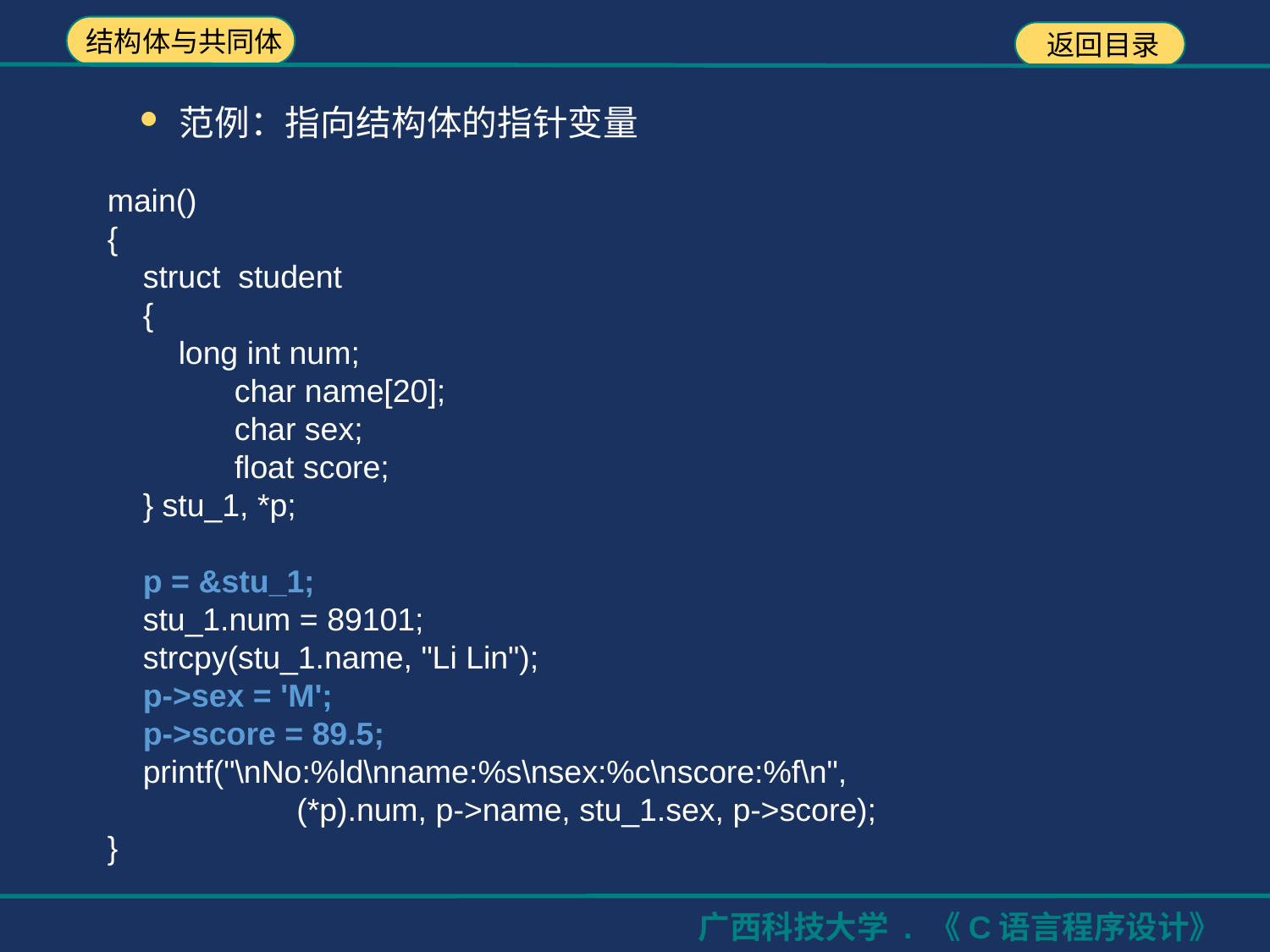

范例：指向结构体的指针变量
main()
{
    struct  student
    {
        long int num;
	char name[20];
	char sex;
	float score;
    } stu_1, *p;

    p = &stu_1;
    stu_1.num = 89101;
    strcpy(stu_1.name, "Li Lin");
    p->sex = 'M';
    p->score = 89.5;
    printf("\nNo:%ld\nname:%s\nsex:%c\nscore:%f\n",
	       (*p).num, p->name, stu_1.sex, p->score);
}